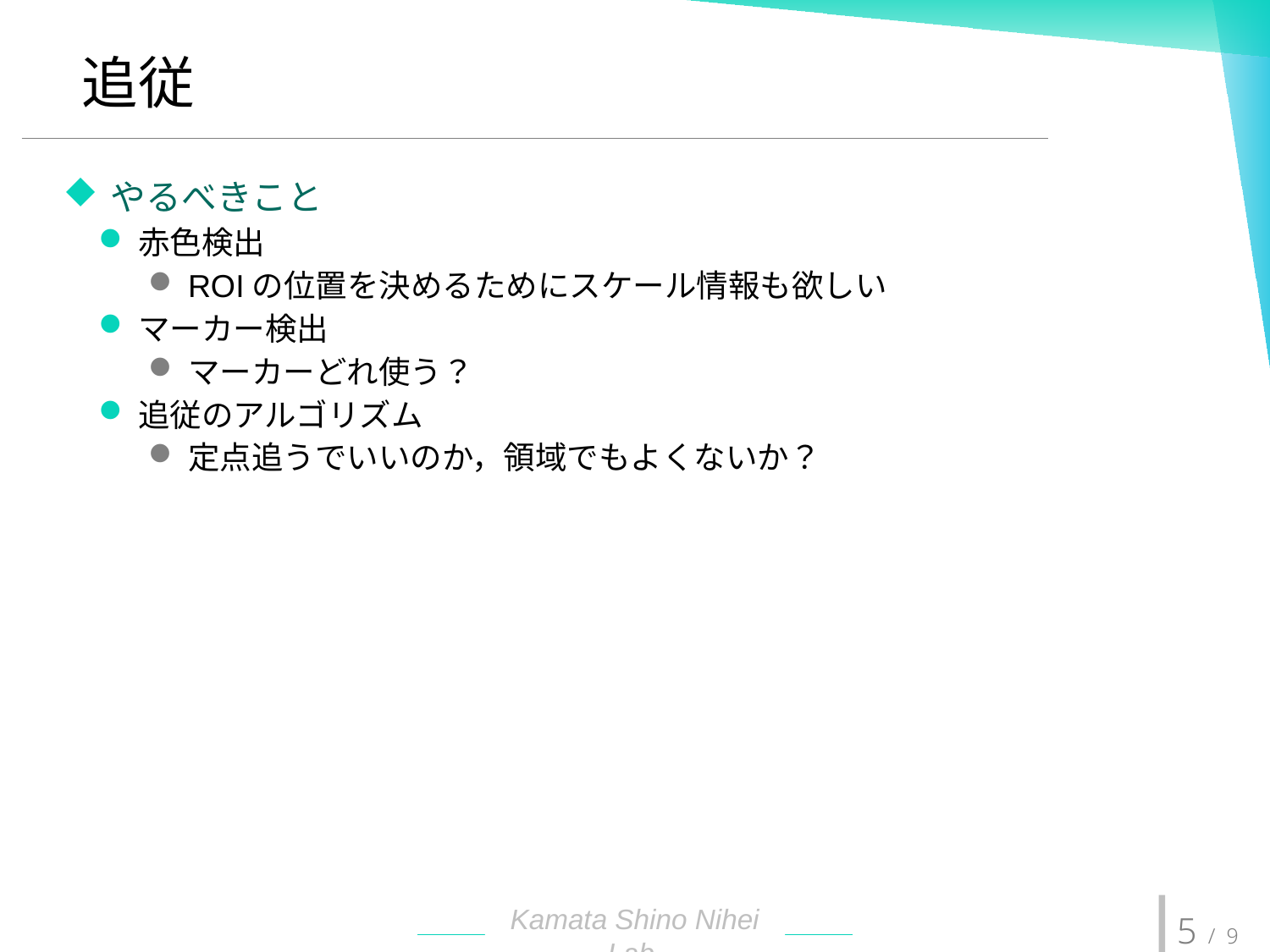

# 追従
やるべきこと
赤色検出
ROIの位置を決めるためにスケール情報も欲しい
マーカー検出
マーカーどれ使う？
追従のアルゴリズム
定点追うでいいのか，領域でもよくないか？